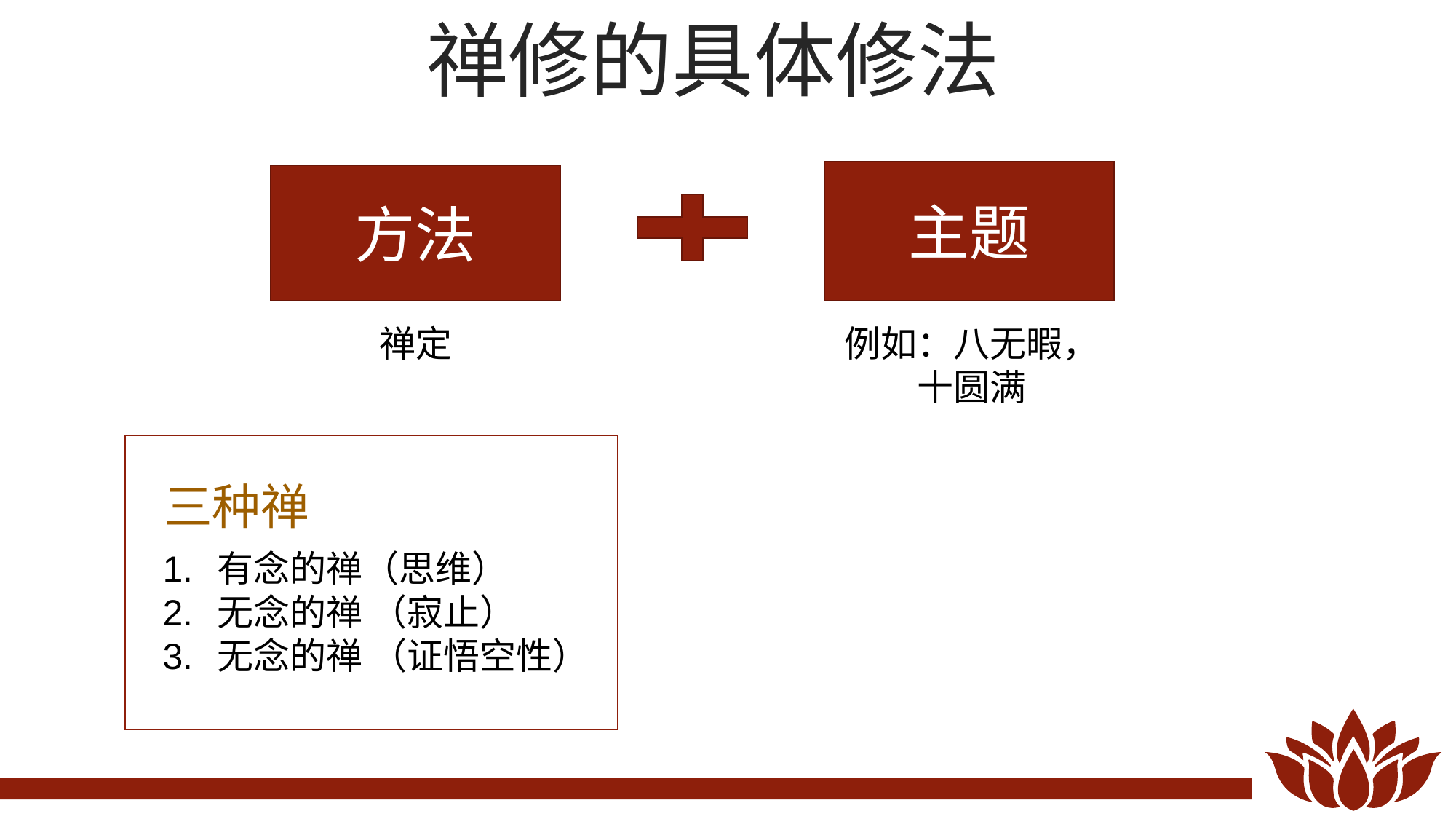

禅修的具体修法
主题
方法

禅定
例如：八无暇，十圆满

三种禅
有念的禅（思维）
无念的禅 （寂止）
无念的禅 （证悟空性）